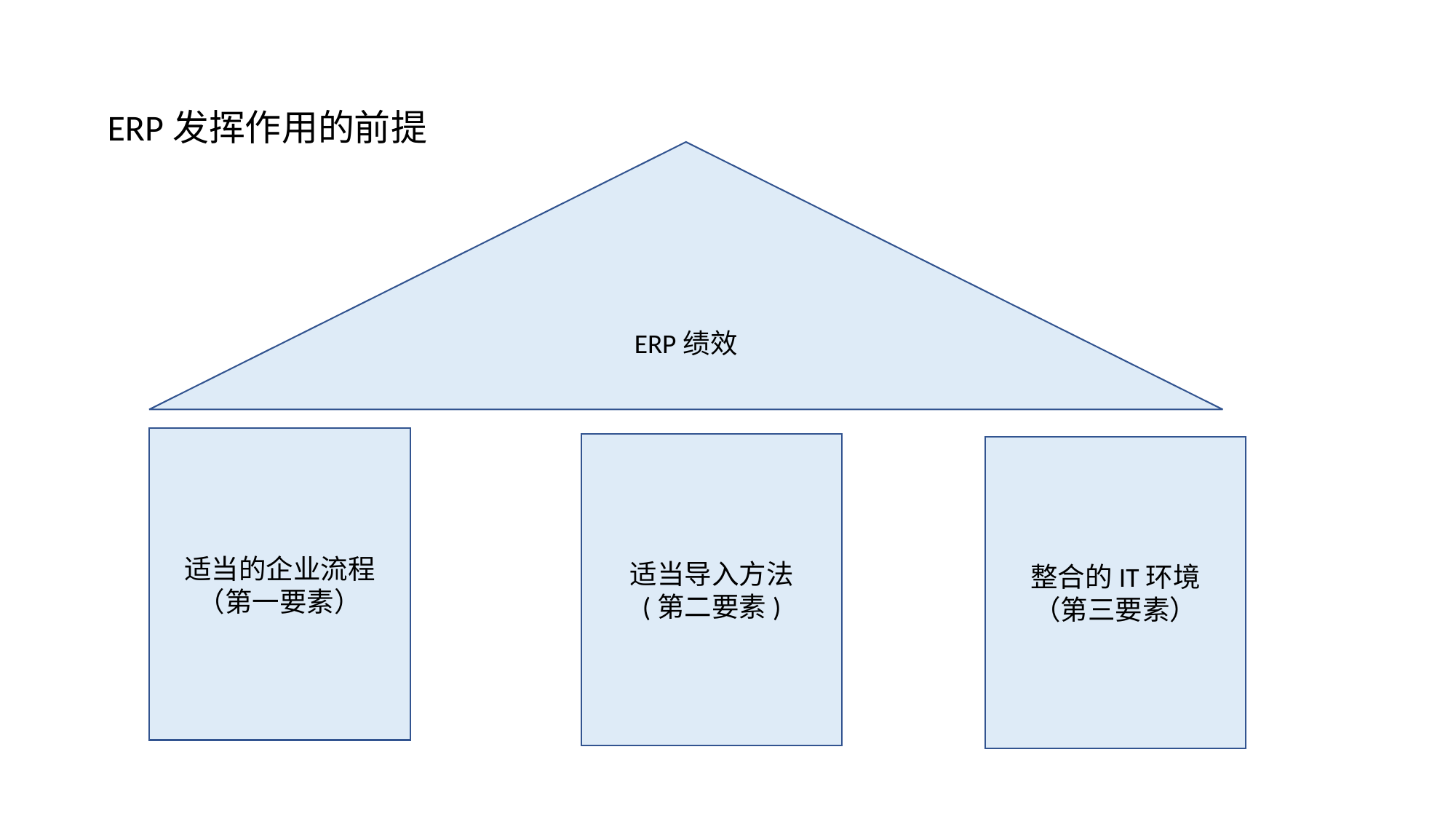

ERP发挥作用的前提
ERP绩效
适当的企业流程
（第一要素）
适当导入方法
(第二要素)
整合的IT环境
（第三要素）